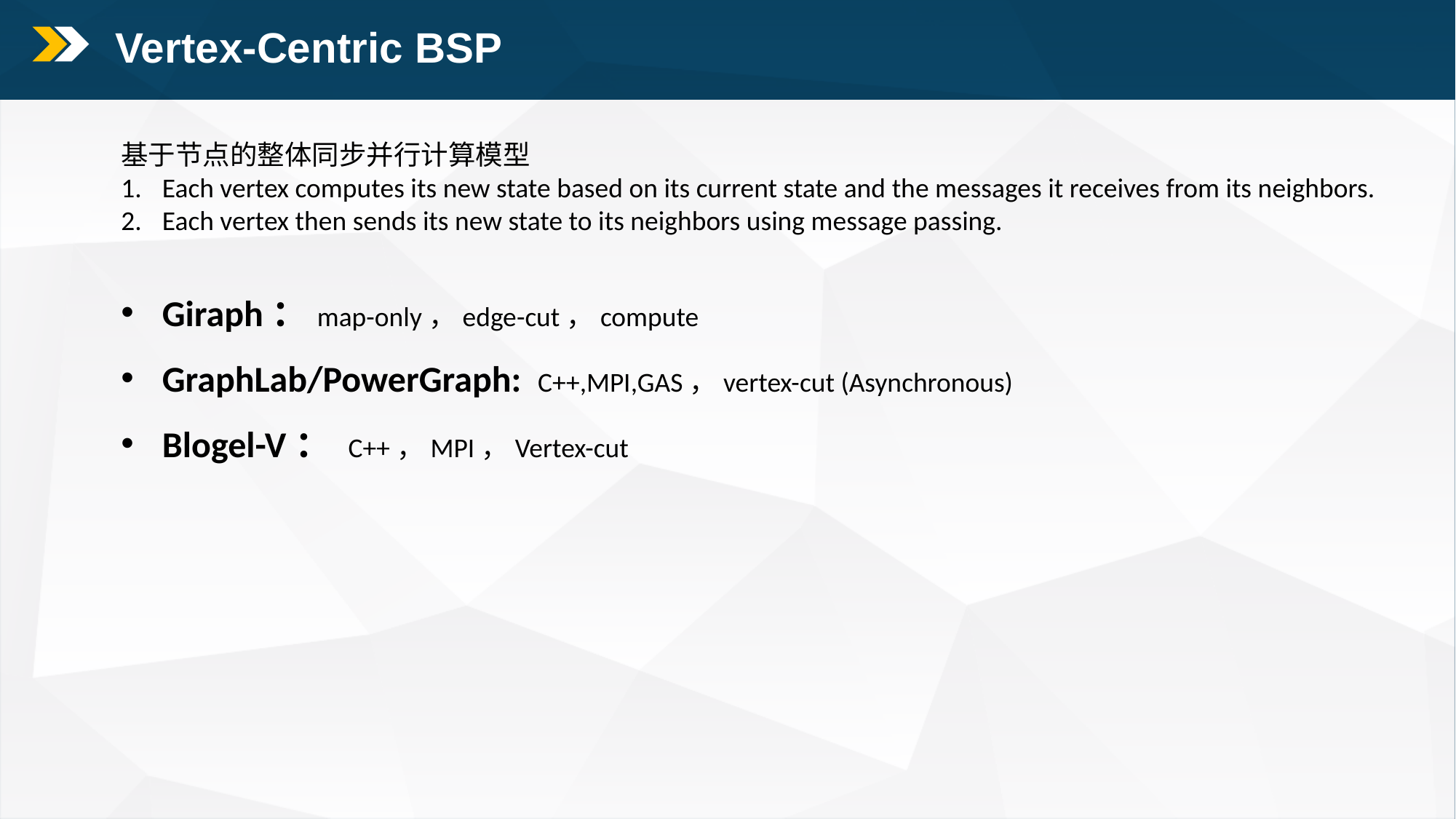

Vertex-Centric BSP

基于节点的整体同步并行计算模型
Each vertex computes its new state based on its current state and the messages it receives from its neighbors.
Each vertex then sends its new state to its neighbors using message passing.

Giraph：map-only，edge-cut，compute
GraphLab/PowerGraph:  C++,MPI,GAS，vertex-cut (Asynchronous)
Blogel-V： C++，MPI，Vertex-cut